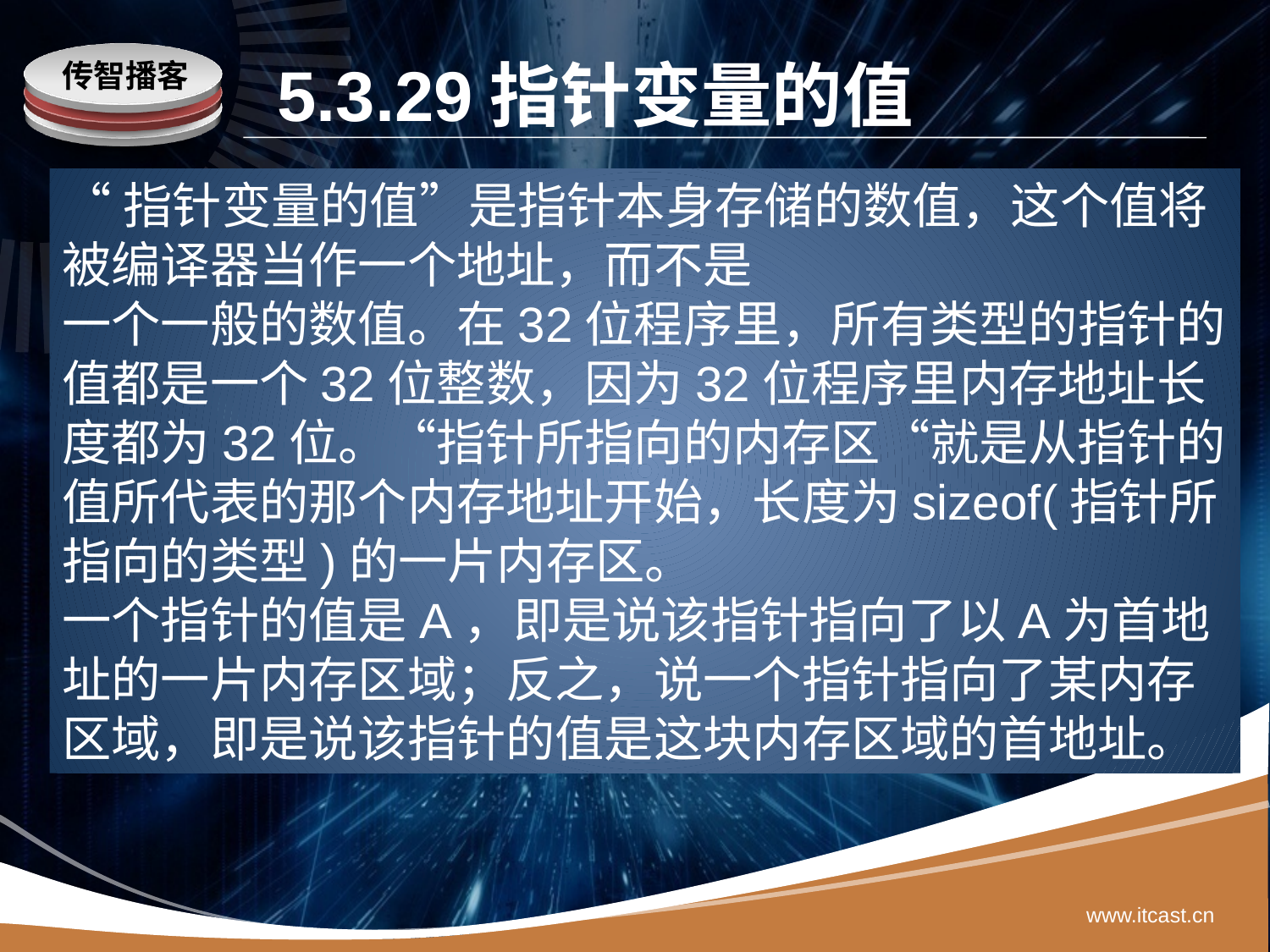

# 5.3.29指针变量的值
“指针变量的值”是指针本身存储的数值，这个值将被编译器当作一个地址，而不是
一个一般的数值。在32位程序里，所有类型的指针的值都是一个32位整数，因为32位程序里内存地址长度都为32位。“指针所指向的内存区“就是从指针的值所代表的那个内存地址开始，长度为sizeof(指针所指向的类型)的一片内存区。
一个指针的值是A，即是说该指针指向了以A为首地址的一片内存区域；反之，说一个指针指向了某内存区域，即是说该指针的值是这块内存区域的首地址。
www.itcast.cn